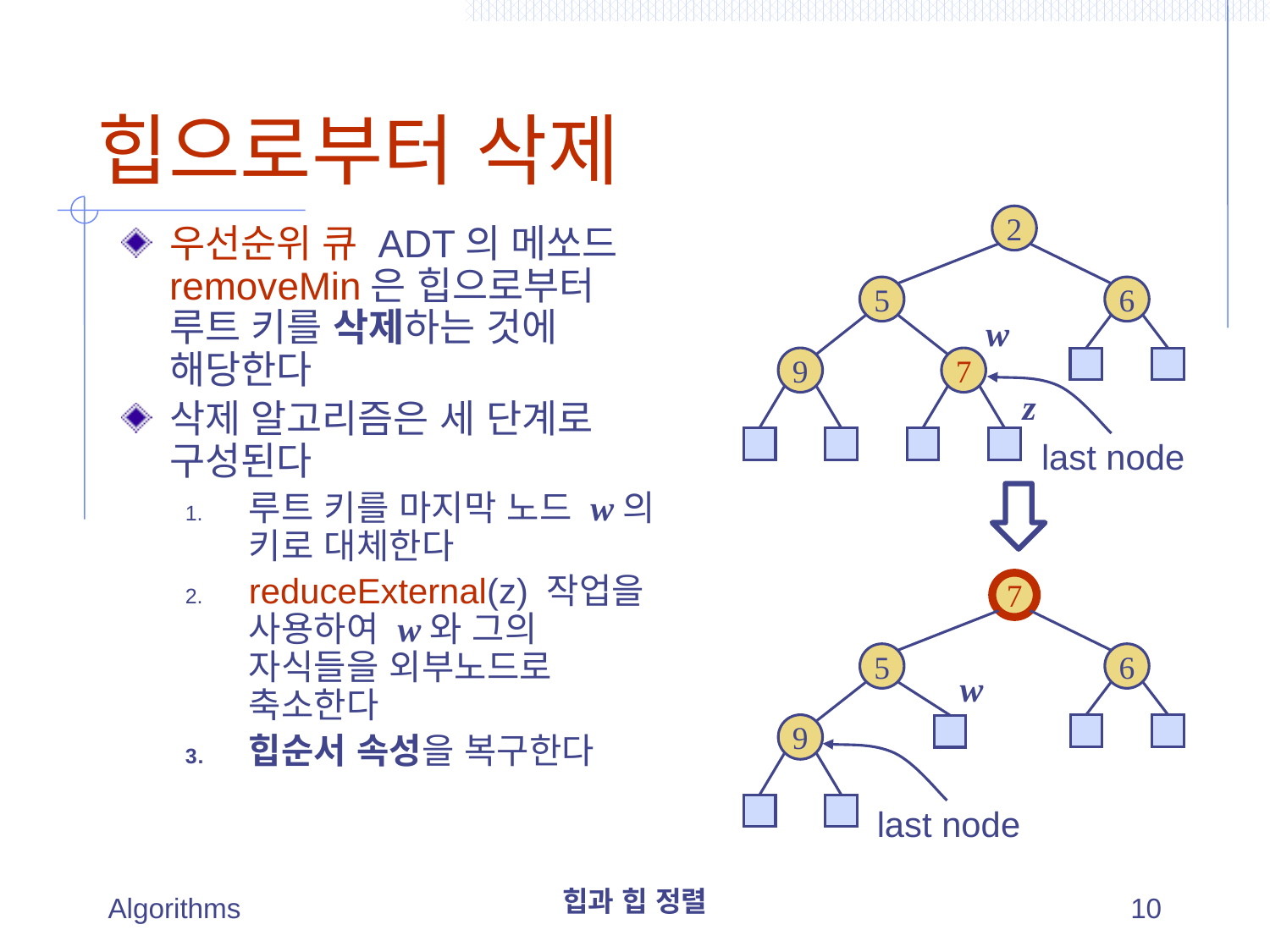

# 힙으로부터 삭제
2
우선순위 큐 ADT의 메쏘드 removeMin은 힙으로부터 루트 키를 삭제하는 것에 해당한다
삭제 알고리즘은 세 단계로 구성된다
루트 키를 마지막 노드 w의 키로 대체한다
reduceExternal(z) 작업을 사용하여 w와 그의 자식들을 외부노드로 축소한다
힙순서 속성을 복구한다
5
6
w
9
7

z

last node

7
5
6
w
9

last node
Algorithms
힙과 힙 정렬
10